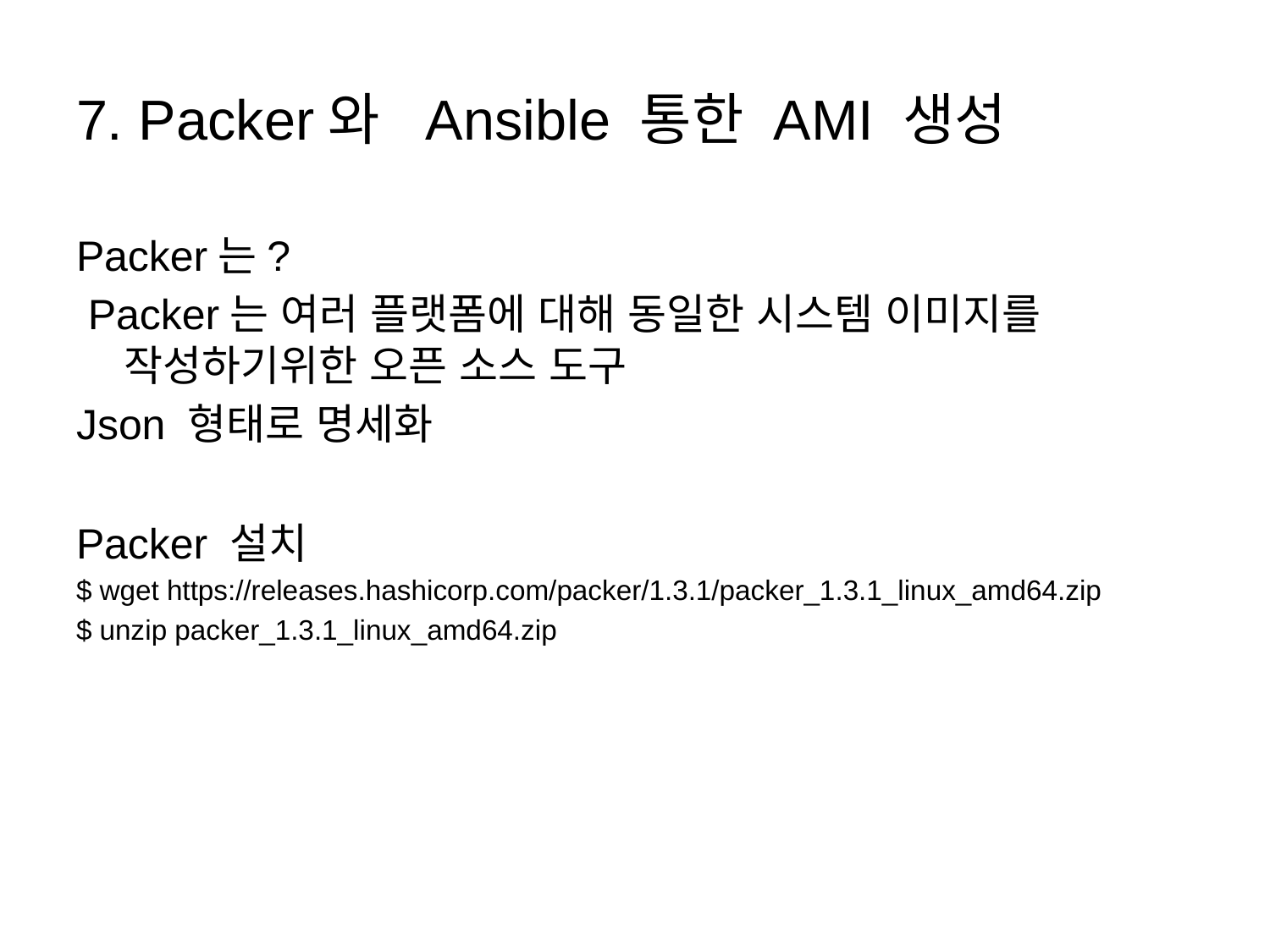

# 7. Packer와  Ansible 통한 AMI 생성
Packer는?
 Packer는 여러 플랫폼에 대해 동일한 시스템 이미지를 작성하기위한 오픈 소스 도구
Json 형태로 명세화

Packer 설치
$ wget https://releases.hashicorp.com/packer/1.3.1/packer_1.3.1_linux_amd64.zip
$ unzip packer_1.3.1_linux_amd64.zip